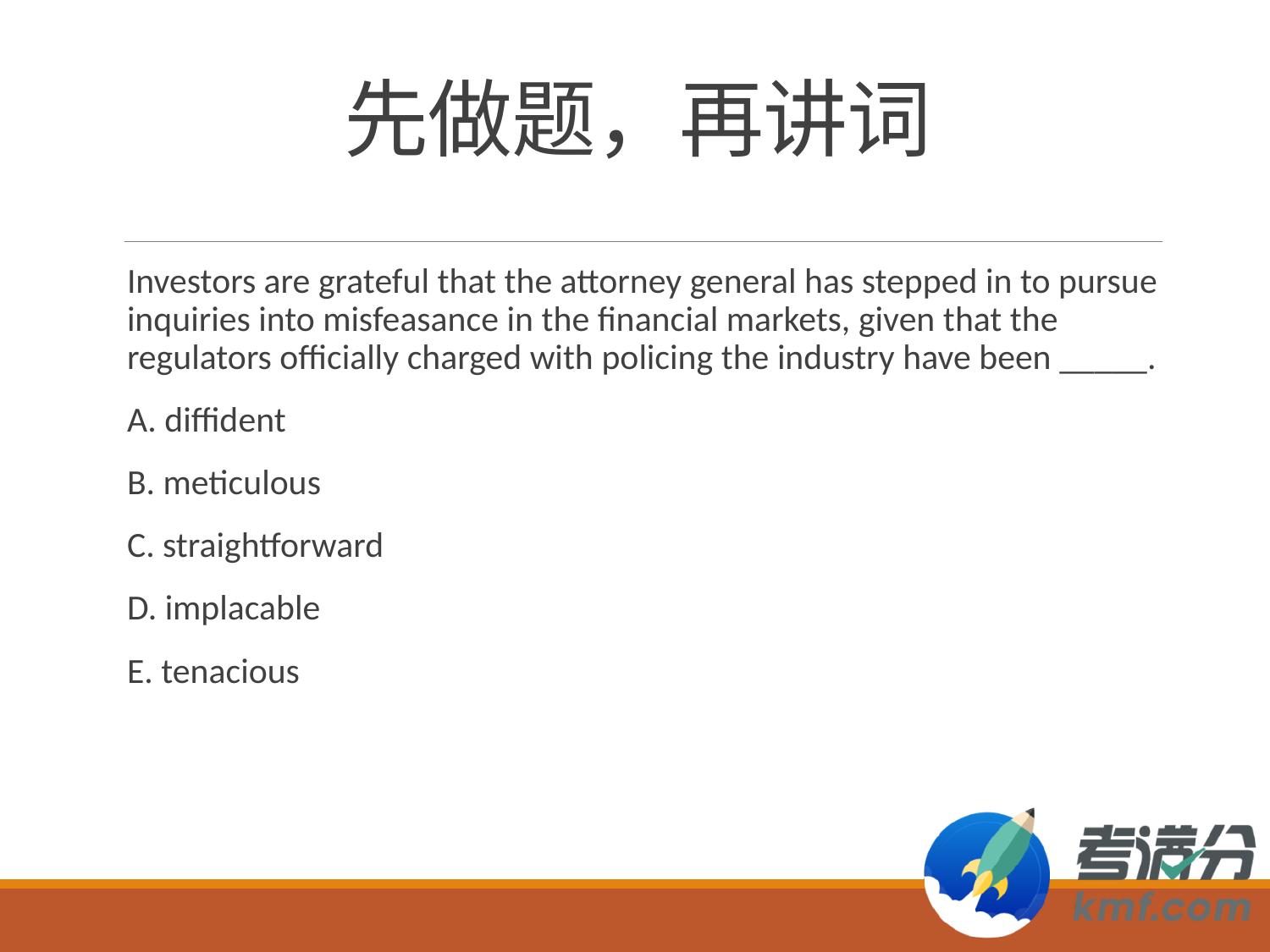

# 先做题，再讲词
Investors are grateful that the attorney general has stepped in to pursue inquiries into misfeasance in the financial markets, given that the regulators officially charged with policing the industry have been _____.
A. diffident
B. meticulous
C. straightforward
D. implacable
E. tenacious